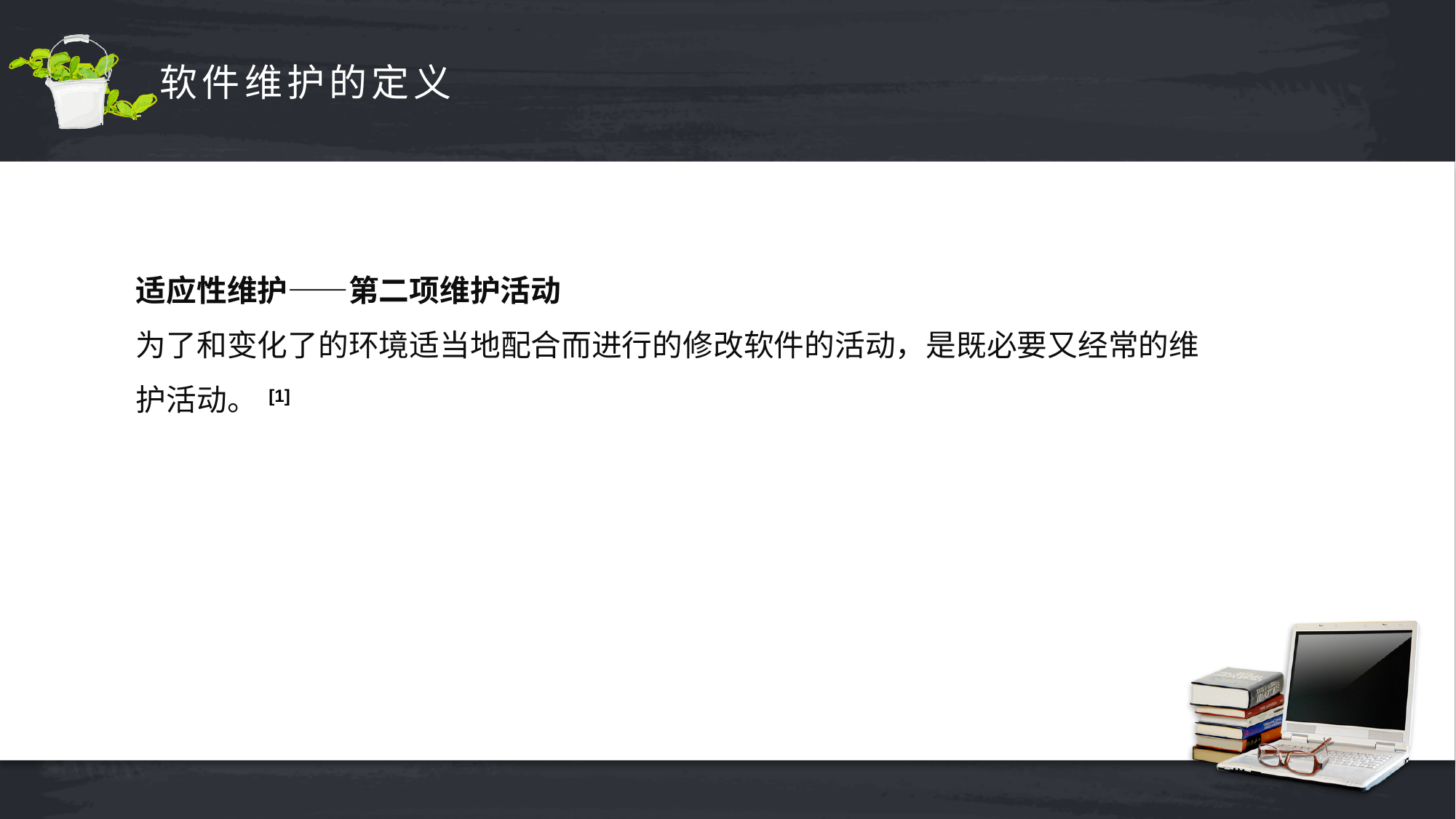

软件维护的定义
适应性维护——第二项维护活动
为了和变化了的环境适当地配合而进行的修改软件的活动，是既必要又经常的维护活动。 [1]